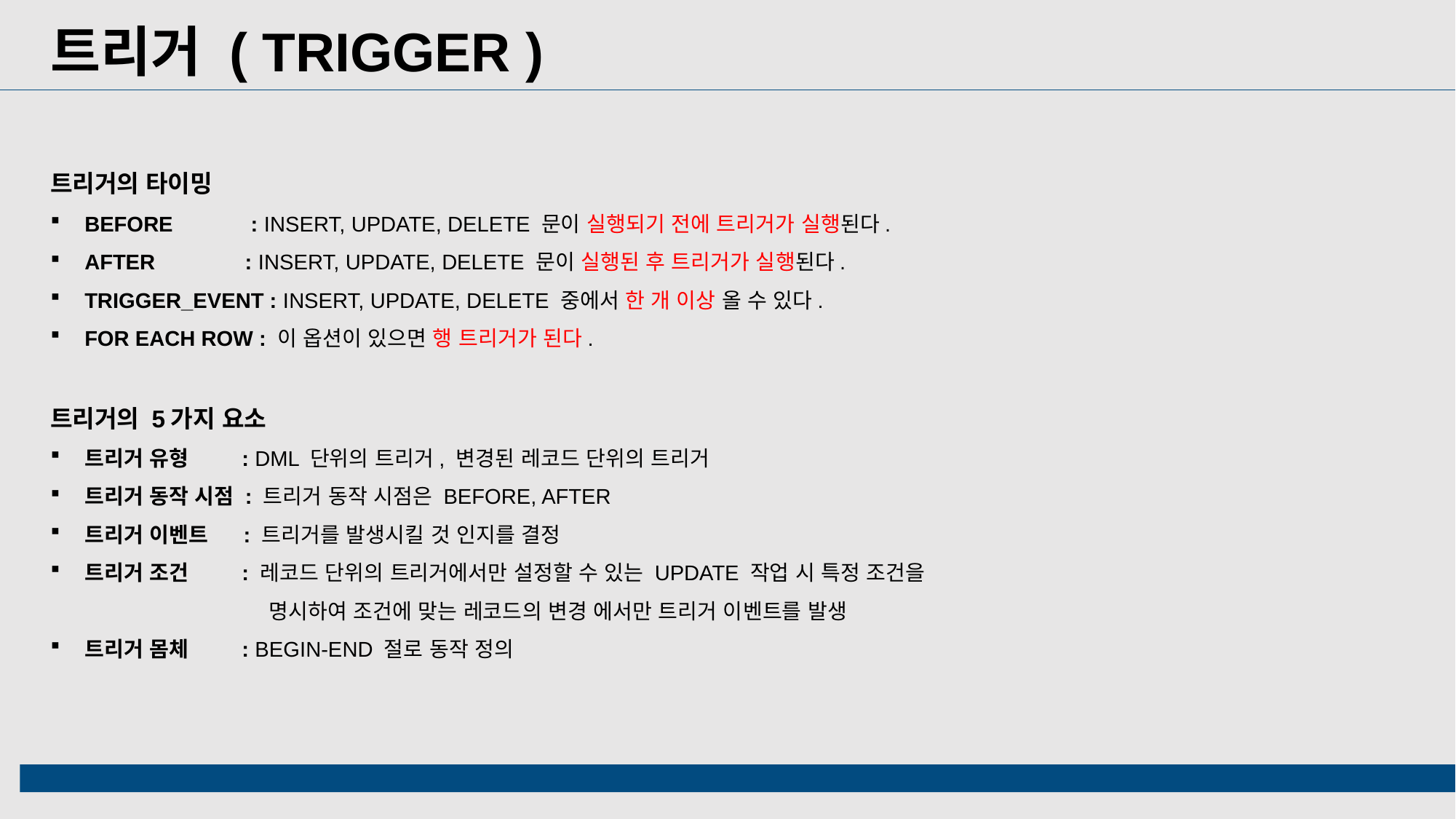

트리거 ( TRIGGER )
트리거의 타이밍
BEFORE             : INSERT, UPDATE, DELETE 문이 실행되기 전에 트리거가 실행된다.
AFTER               : INSERT, UPDATE, DELETE 문이 실행된 후 트리거가 실행된다.
TRIGGER_EVENT : INSERT, UPDATE, DELETE 중에서 한 개 이상 올 수 있다.
FOR EACH ROW : 이 옵션이 있으면 행 트리거가 된다.

트리거의 5가지 요소
트리거 유형        : DML 단위의 트리거, 변경된 레코드 단위의 트리거
트리거 동작 시점 : 트리거 동작 시점은 BEFORE, AFTER
트리거 이벤트     : 트리거를 발생시킬 것 인지를 결정
트리거 조건        : 레코드 단위의 트리거에서만 설정할 수 있는 UPDATE 작업 시 특정 조건을
 		명시하여 조건에 맞는 레코드의 변경 에서만 트리거 이벤트를 발생
트리거 몸체        : BEGIN-END 절로 동작 정의